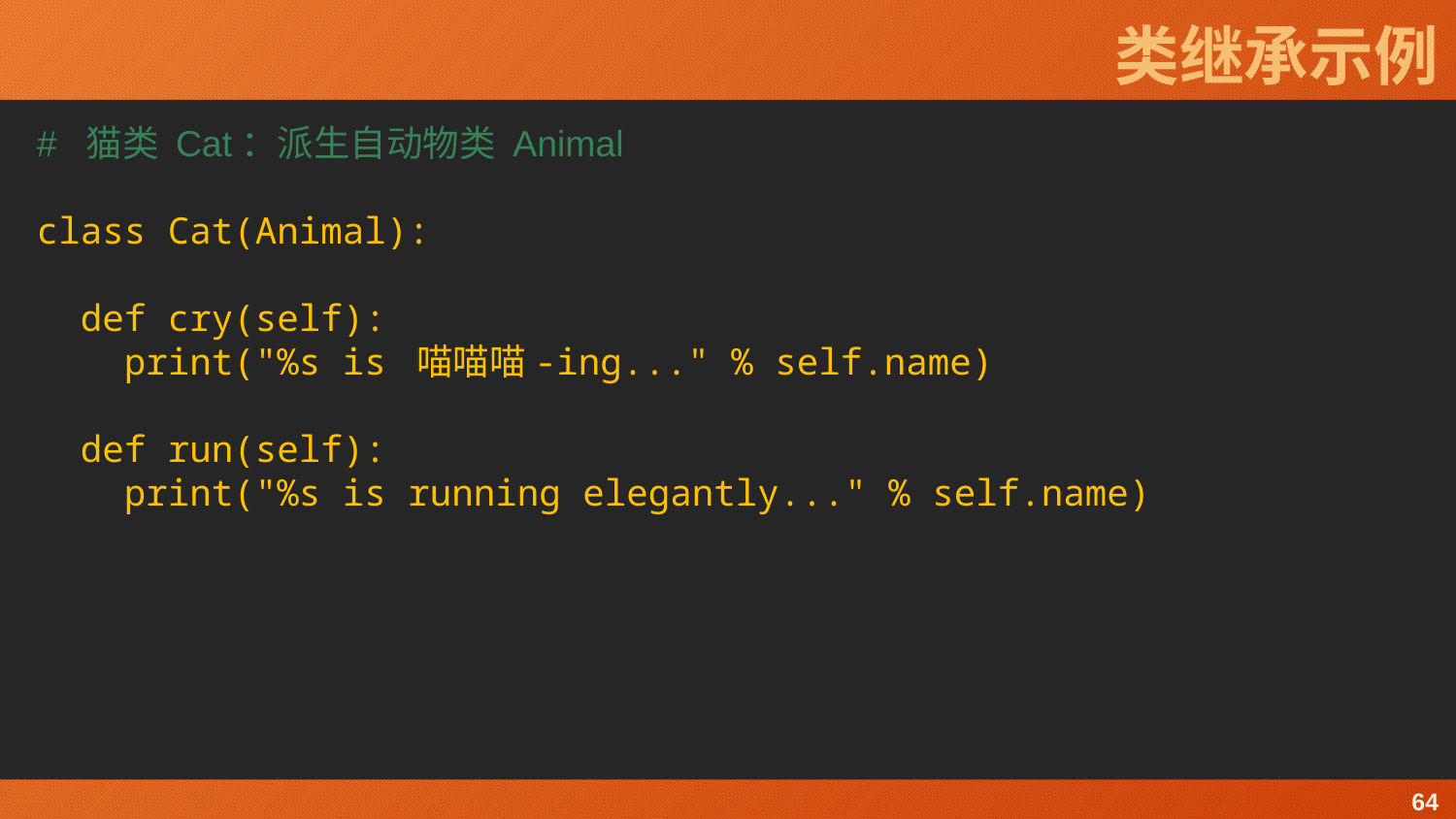

# 类继承示例
#  猫类 Cat：派生自动物类 Animal

class Cat(Animal):

  def cry(self):
    print("%s is 喵喵喵-ing..." % self.name)

  def run(self):
    print("%s is running elegantly..." % self.name)
64